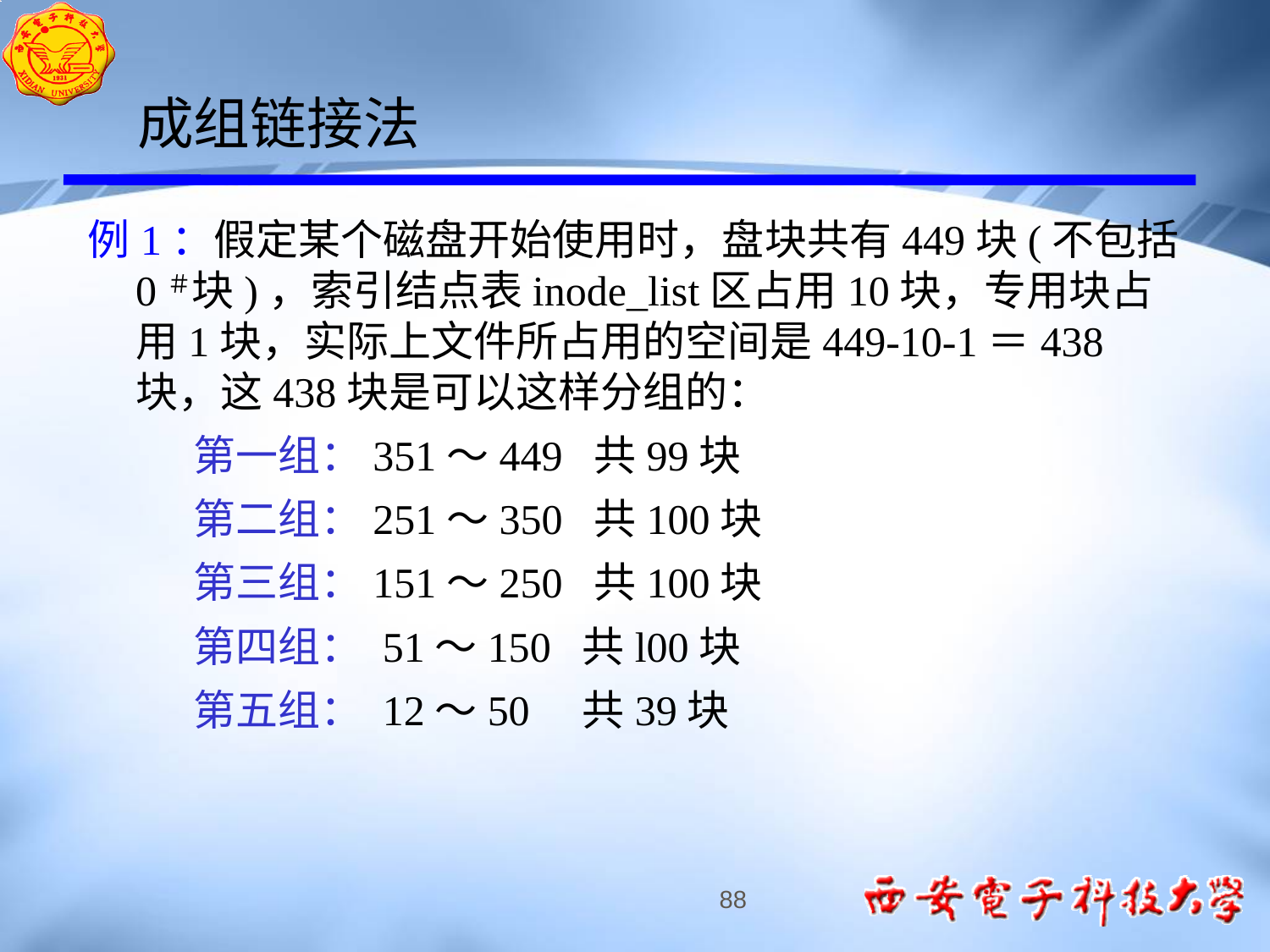

成组链接法
例1：假定某个磁盘开始使用时，盘块共有449块(不包括0＃块)，索引结点表inode_list区占用10块，专用块占用1块，实际上文件所占用的空间是449-10-1＝438块，这438块是可以这样分组的：
          第一组：351～449  共99块
          第二组：251～350  共100块
          第三组：151～250  共100块
          第四组： 51～150  共l00块
          第五组： 12～50    共39块

88